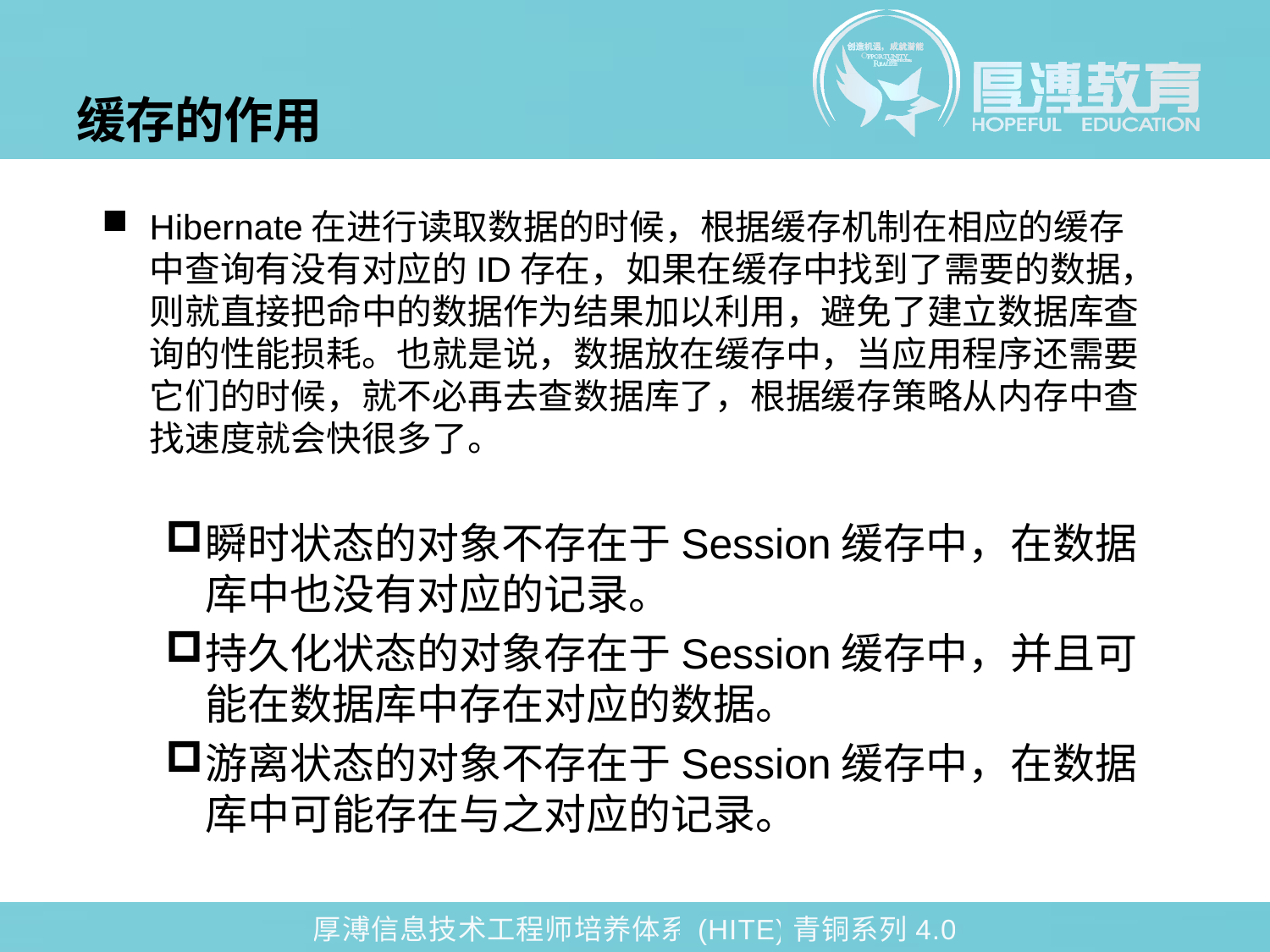

# 缓存的作用
Hibernate在进行读取数据的时候，根据缓存机制在相应的缓存中查询有没有对应的ID存在，如果在缓存中找到了需要的数据，则就直接把命中的数据作为结果加以利用，避免了建立数据库查询的性能损耗。也就是说，数据放在缓存中，当应用程序还需要 它们的时候，就不必再去查数据库了，根据缓存策略从内存中查找速度就会快很多了。

瞬时状态的对象不存在于Session缓存中，在数据库中也没有对应的记录。
持久化状态的对象存在于Session缓存中，并且可能在数据库中存在对应的数据。
游离状态的对象不存在于Session缓存中，在数据库中可能存在与之对应的记录。